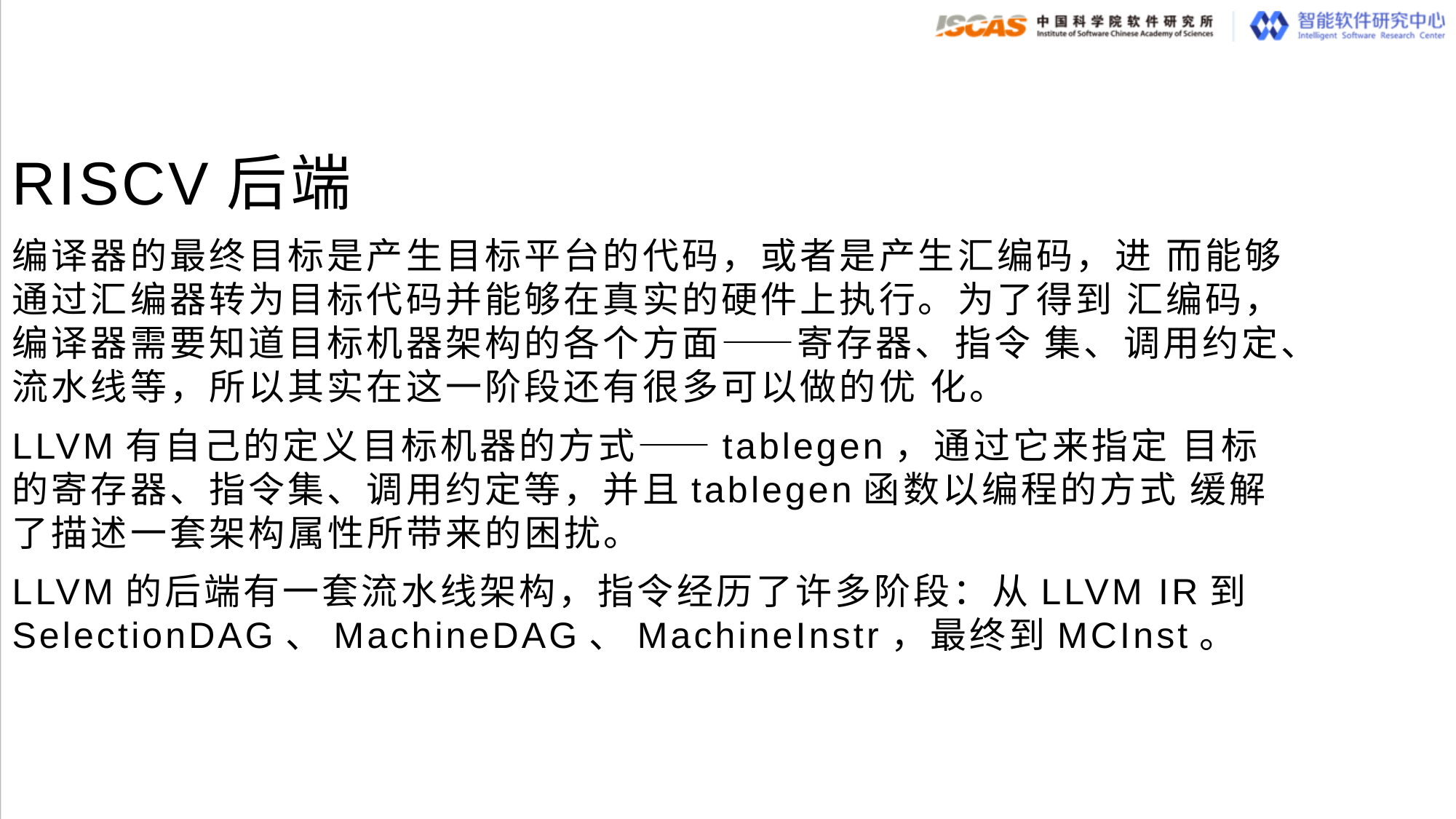

RISCV后端
编译器的最终目标是产生目标平台的代码，或者是产生汇编码，进 而能够通过汇编器转为目标代码并能够在真实的硬件上执行。为了得到 汇编码，编译器需要知道目标机器架构的各个方面——寄存器、指令 集、调用约定、流水线等，所以其实在这一阶段还有很多可以做的优 化。
LLVM有自己的定义目标机器的方式——tablegen，通过它来指定 目标的寄存器、指令集、调用约定等，并且tablegen函数以编程的方式 缓解了描述一套架构属性所带来的困扰。
LLVM的后端有一套流水线架构，指令经历了许多阶段：从LLVM IR到SelectionDAG、MachineDAG、MachineInstr，最终到MCInst。